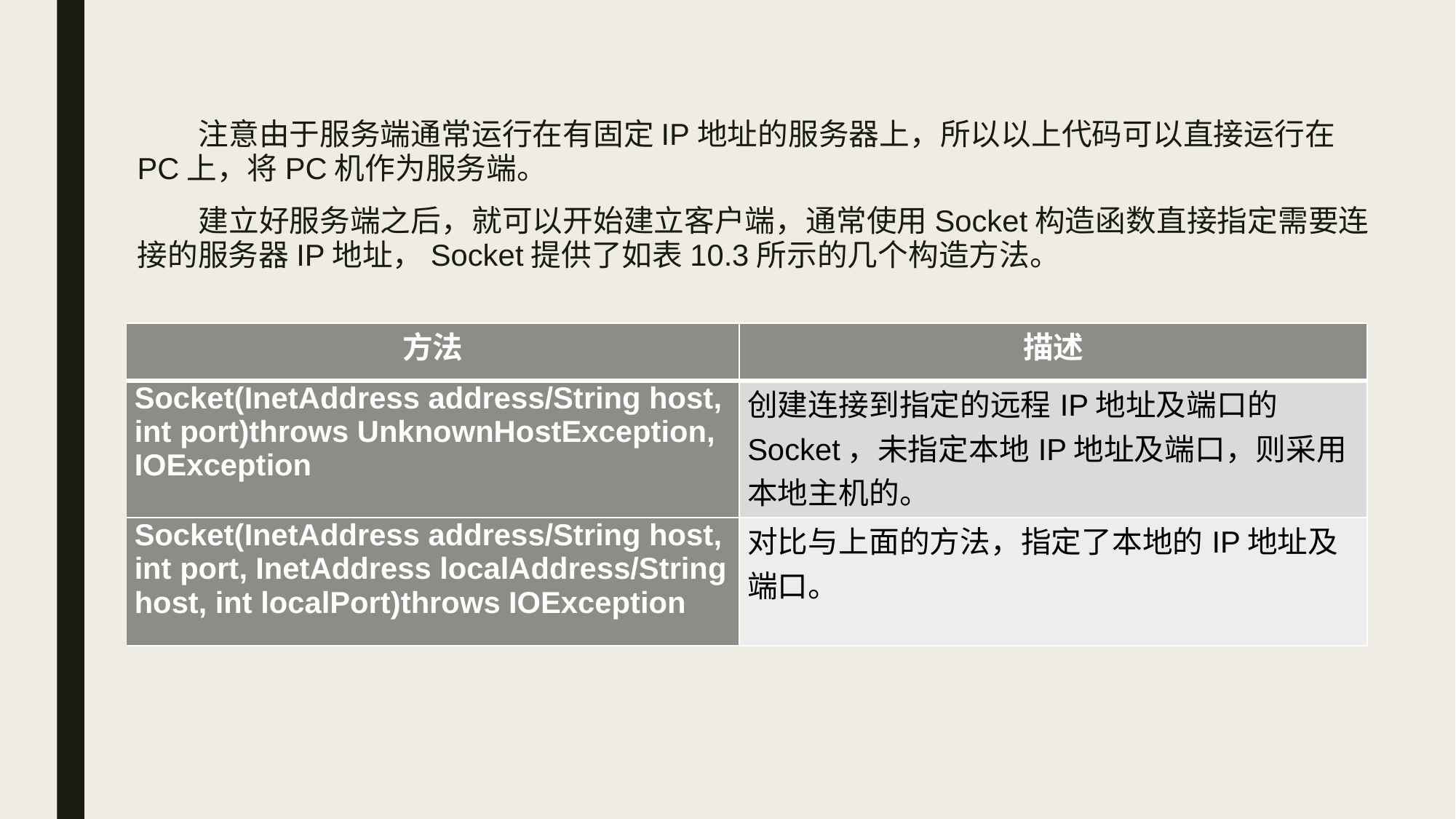

注意由于服务端通常运行在有固定IP地址的服务器上，所以以上代码可以直接运行在PC上，将PC机作为服务端。
        建立好服务端之后，就可以开始建立客户端，通常使用Socket构造函数直接指定需要连接的服务器IP地址，Socket提供了如表10.3所示的几个构造方法。
| 方法 | 描述 |
| --- | --- |
| Socket(InetAddress address/String host, int port)throws UnknownHostException, IOException | 创建连接到指定的远程IP地址及端口的Socket，未指定本地IP地址及端口，则采用本地主机的。 |
| Socket(InetAddress address/String host, int port, InetAddress localAddress/String host, int localPort)throws IOException | 对比与上面的方法，指定了本地的IP地址及端口。 |